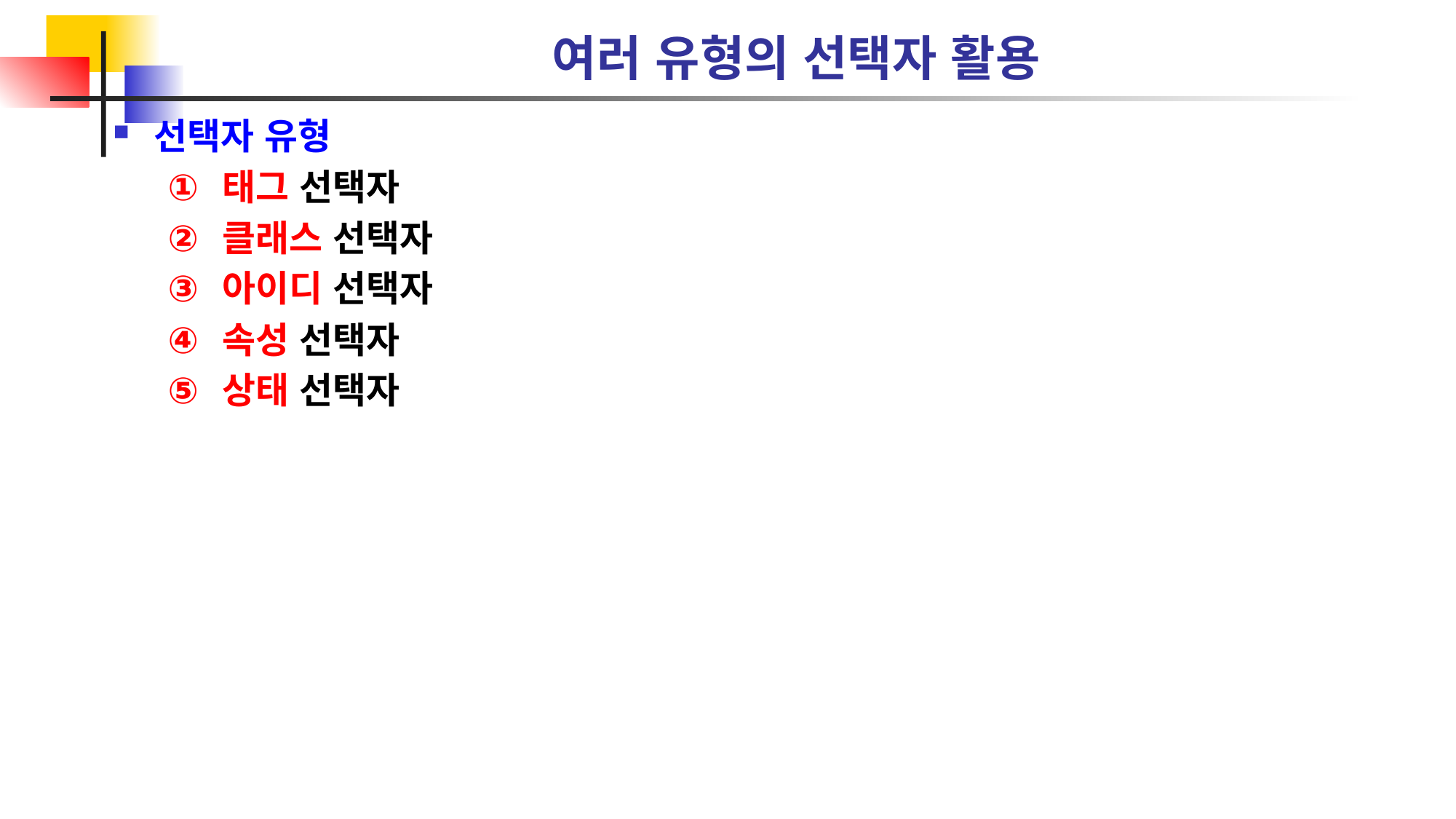

# 여러 유형의 선택자 활용
선택자 유형
태그 선택자
클래스 선택자
아이디 선택자
속성 선택자
상태 선택자